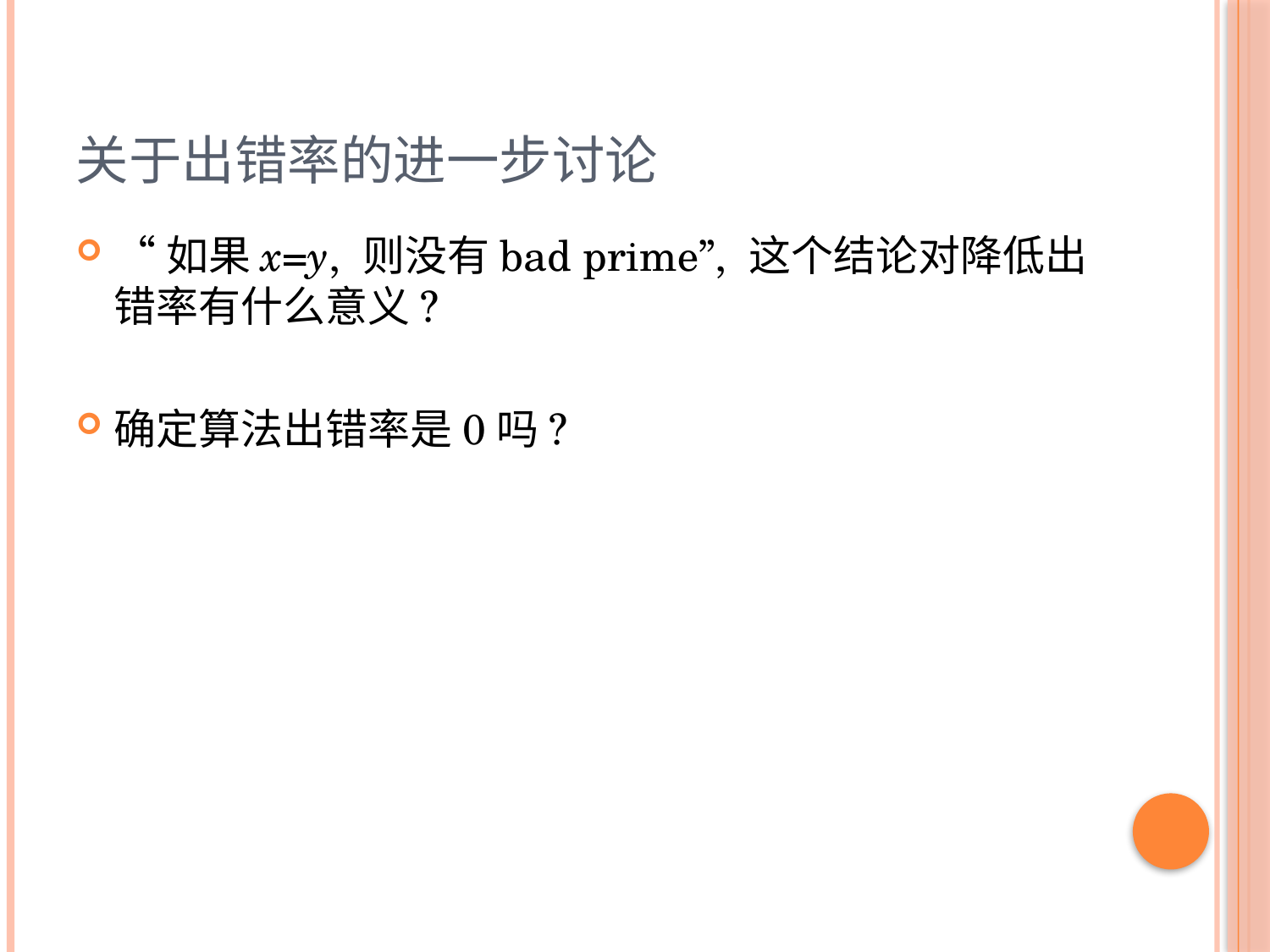

# 关于出错率的进一步讨论
“如果x=y, 则没有bad prime”, 这个结论对降低出错率有什么意义?

确定算法出错率是0吗?